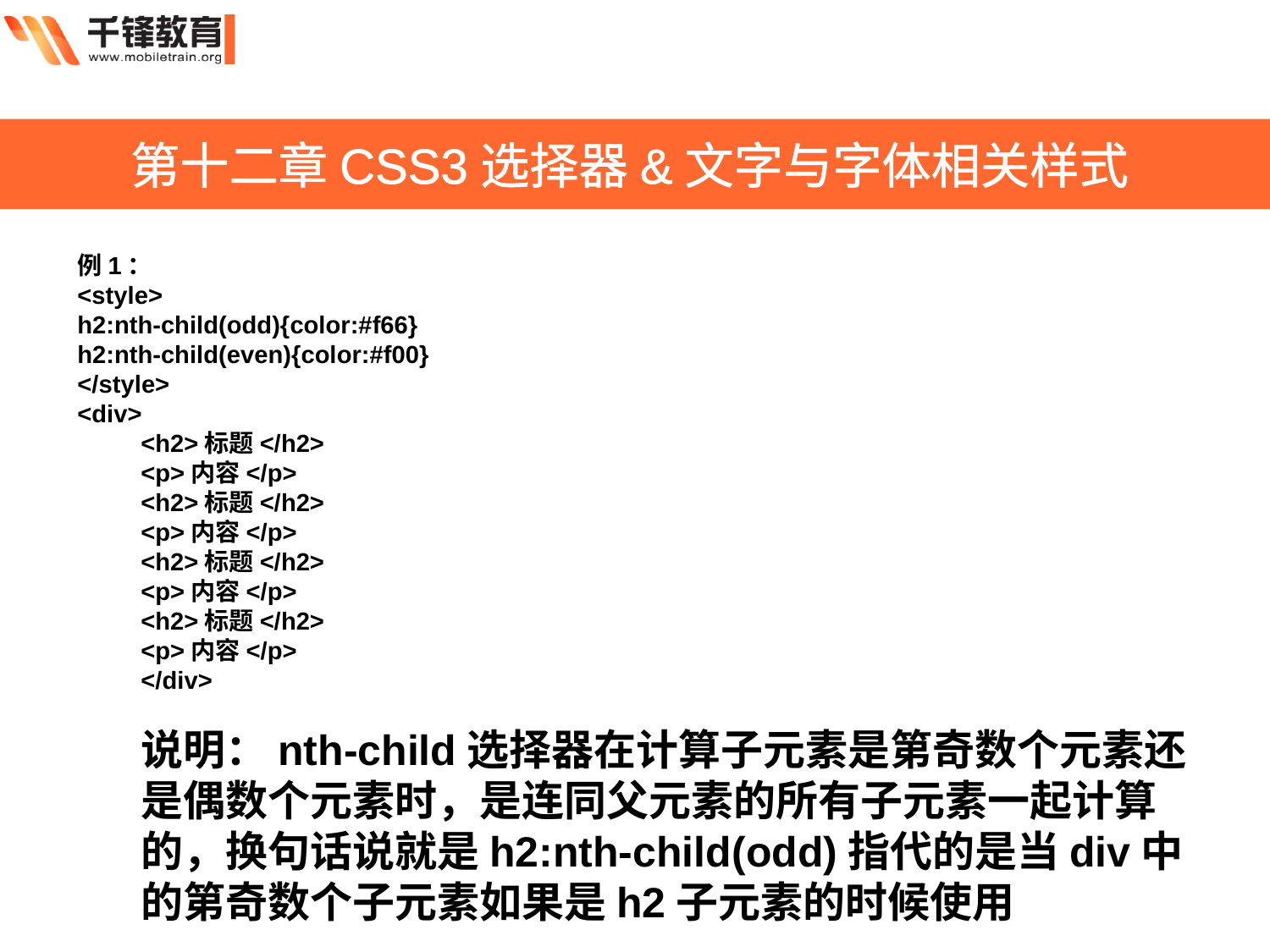

第十二章CSS3选择器&文字与字体相关样式
例1：
<style>
h2:nth-child(odd){color:#f66}
h2:nth-child(even){color:#f00}
</style>
<div>
<h2>标题</h2>
<p>内容</p>
<h2>标题</h2>
<p>内容</p>
<h2>标题</h2>
<p>内容</p>
<h2>标题</h2>
<p>内容</p>
</div>

说明：nth-child选择器在计算子元素是第奇数个元素还是偶数个元素时，是连同父元素的所有子元素一起计算的，换句话说就是h2:nth-child(odd)指代的是当div中的第奇数个子元素如果是h2子元素的时候使用